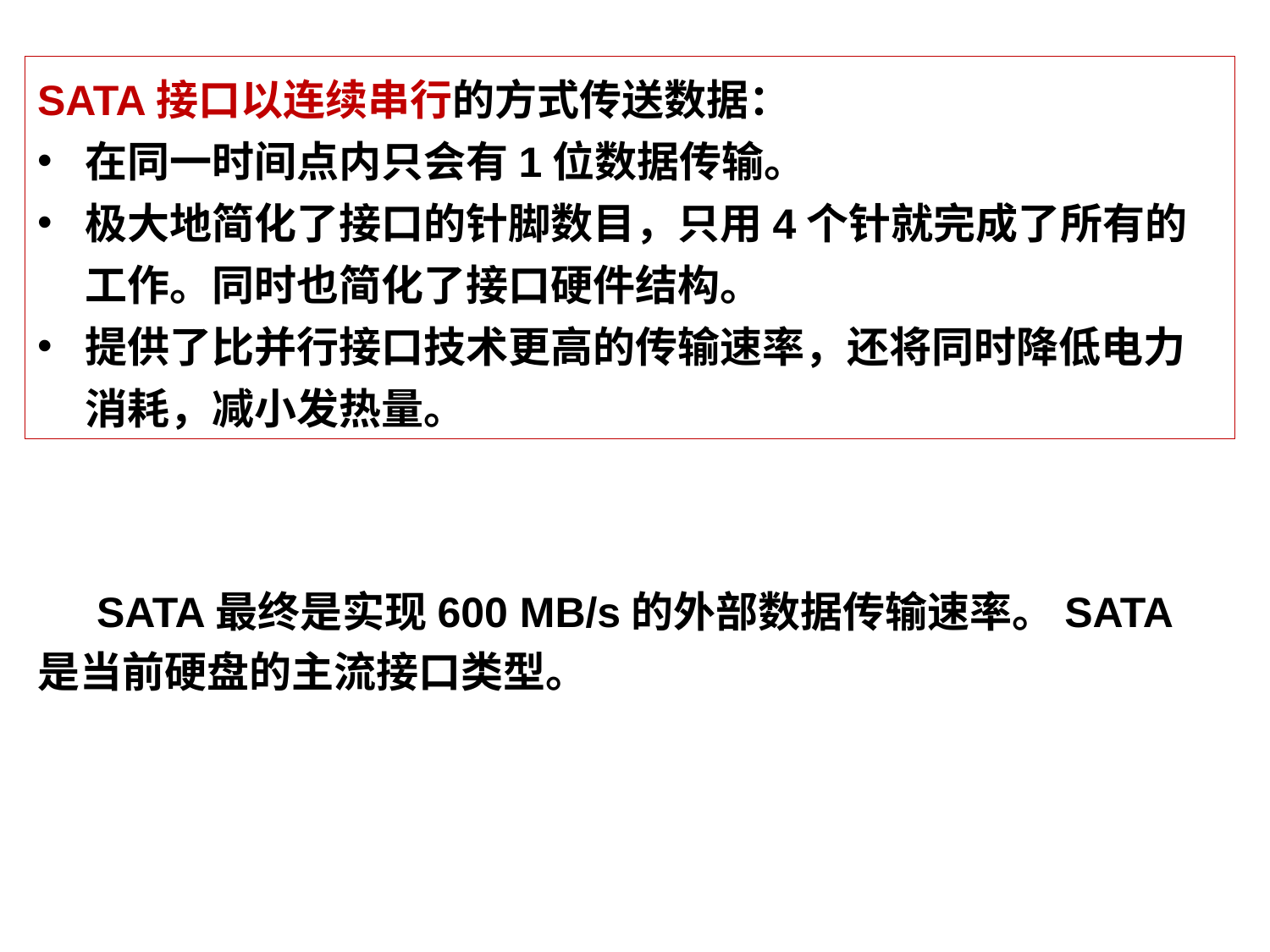

SATA接口以连续串行的方式传送数据：
在同一时间点内只会有1位数据传输。
极大地简化了接口的针脚数目，只用4个针就完成了所有的工作。同时也简化了接口硬件结构。
提供了比并行接口技术更高的传输速率，还将同时降低电力消耗，减小发热量。
     SATA最终是实现600 MB/s的外部数据传输速率。SATA是当前硬盘的主流接口类型。
177